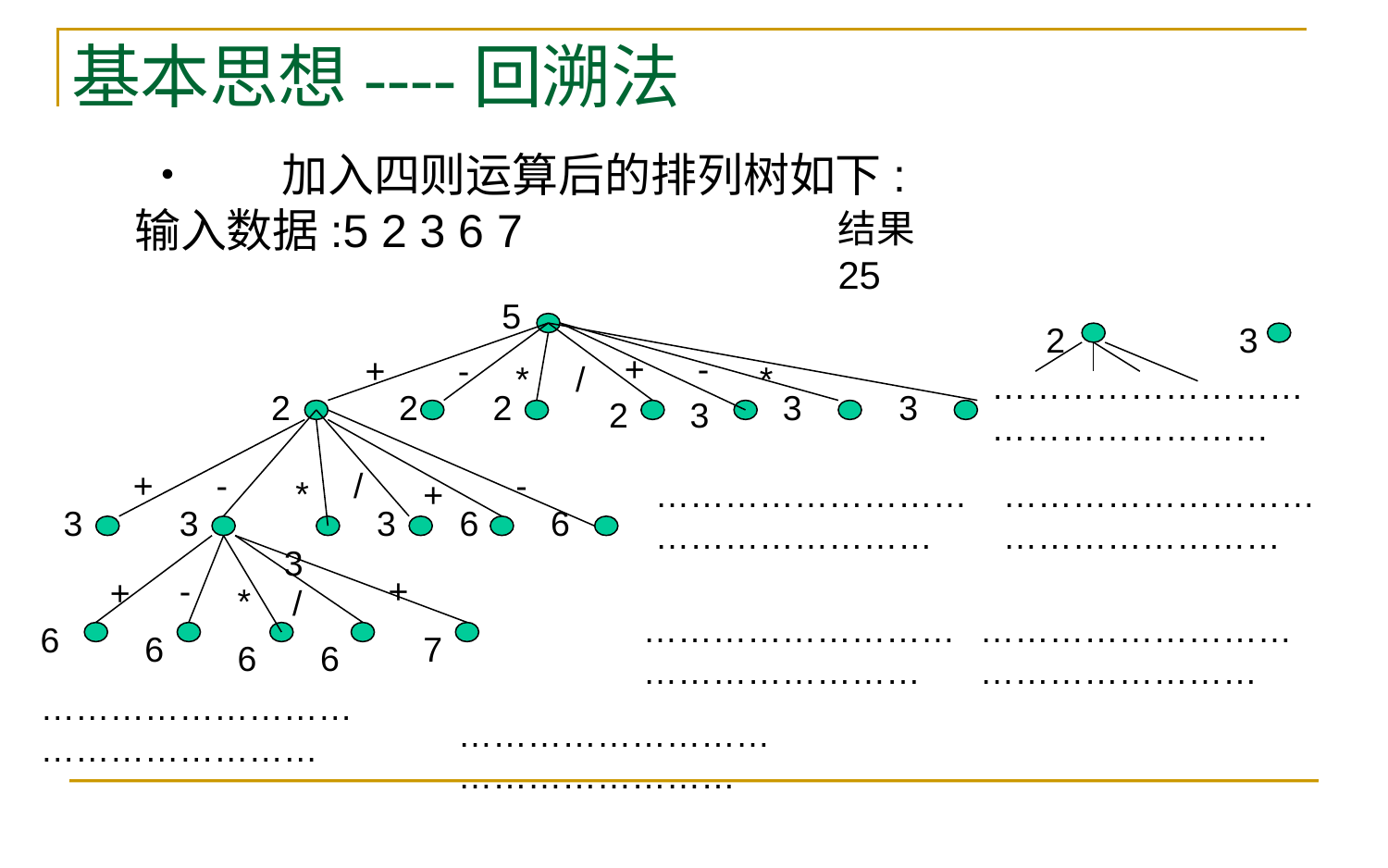

# 基本思想----回溯法
•	加入四则运算后的排列树如下:
      输入数据:5 2 3 6 7
结果 25
5

2	3
………………………
……………………

+	-
2	3
+
-
*	/
*
2
2
2
3
3

+	-
/
-
+
………………………
……………………
………………………
……………………
*  3
3
3	6
6
3

+
-
+
*
6	6
/
………………………
……………………
………………………
……………………
………………………
……………………
6

6
7
………………………
……………………